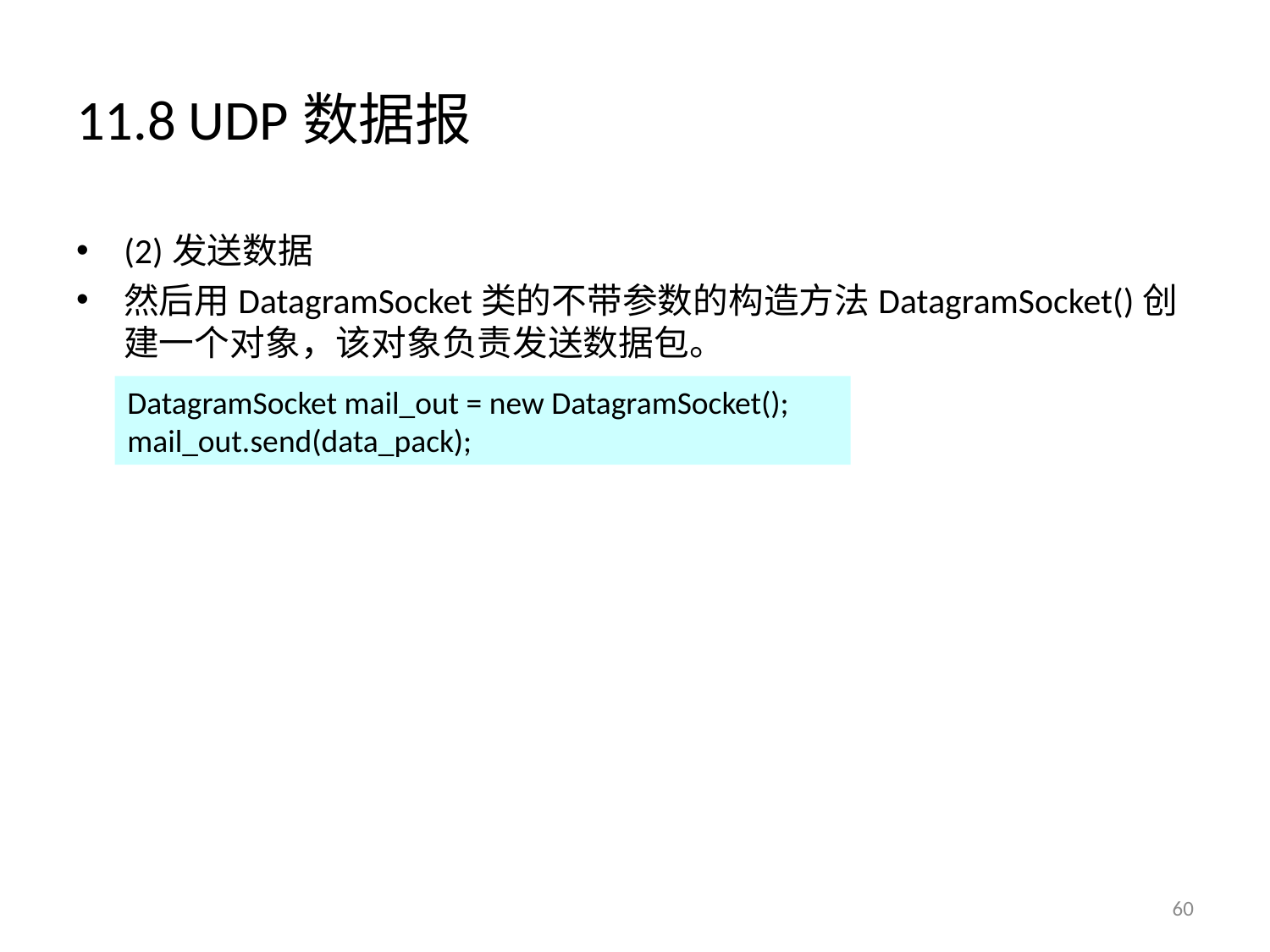

# 11.8 UDP数据报
(2)发送数据
然后用DatagramSocket类的不带参数的构造方法DatagramSocket()创建一个对象，该对象负责发送数据包。

DatagramSocket mail_out = new DatagramSocket();
mail_out.send(data_pack);
60